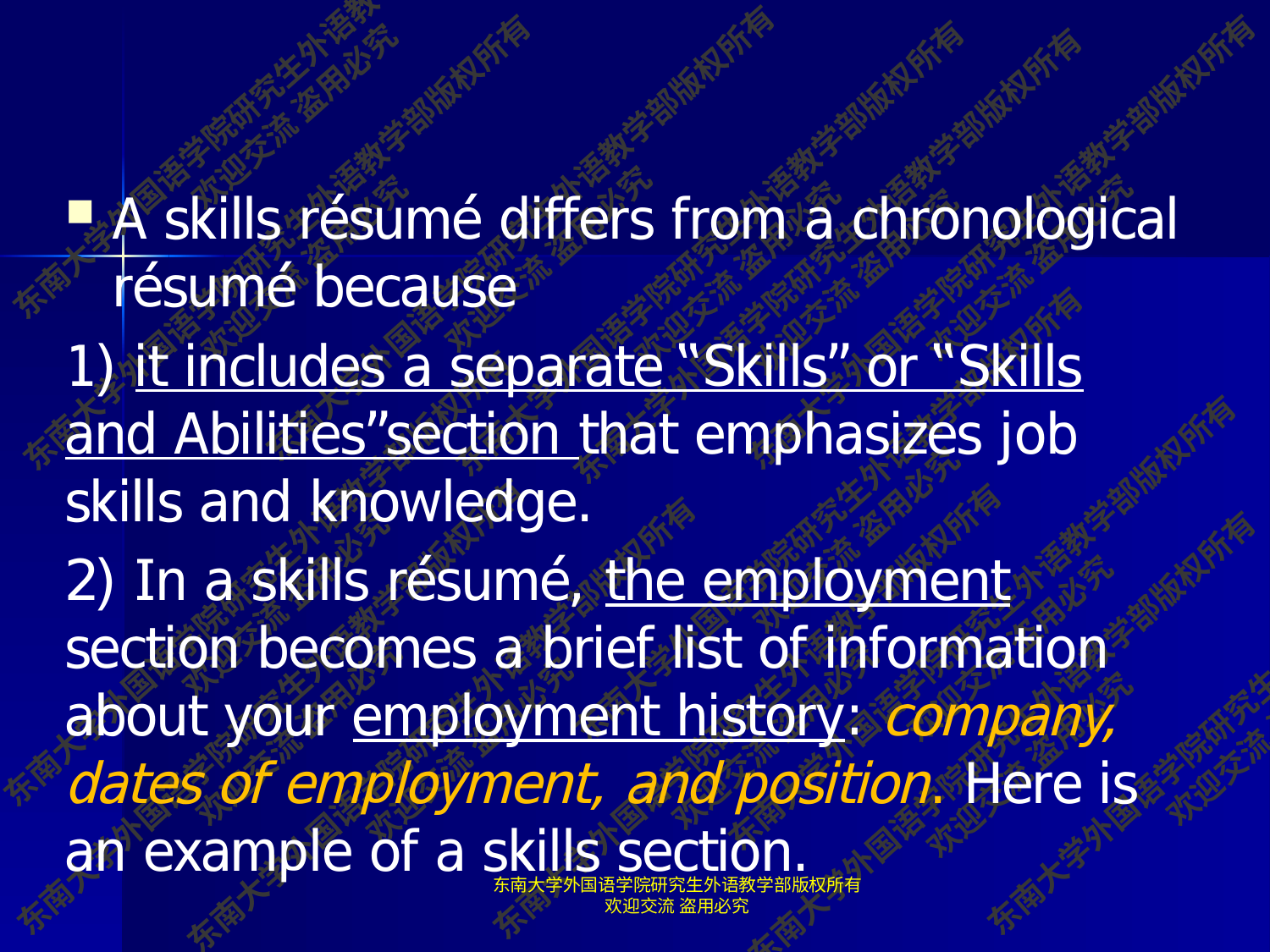

#
A skills résumé differs from a chronological résumé because
1) it includes a separate “Skills” or “Skills and Abilities”section that emphasizes job skills and knowledge.
2) In a skills résumé, the employment section becomes a brief list of information about your employment history: company, dates of employment, and position. Here is an example of a skills section.

东南大学外国语学院研究生外语教学部版权所有 欢迎交流 盗用必究